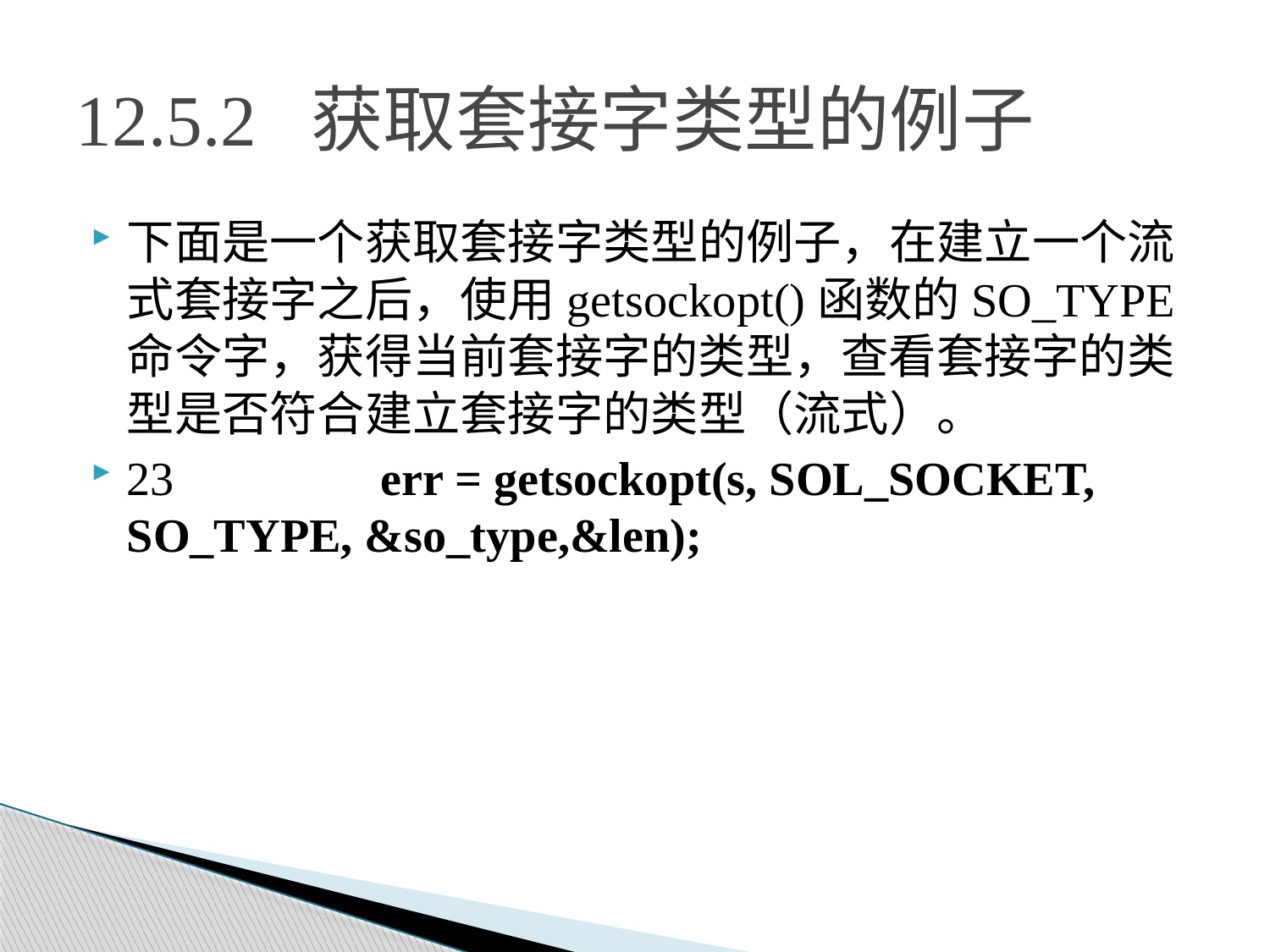

# 12.5.2  获取套接字类型的例子
下面是一个获取套接字类型的例子，在建立一个流式套接字之后，使用getsockopt()函数的SO_TYPE命令字，获得当前套接字的类型，查看套接字的类型是否符合建立套接字的类型（流式）。
23		err = getsockopt(s, SOL_SOCKET, SO_TYPE, &so_type,&len);